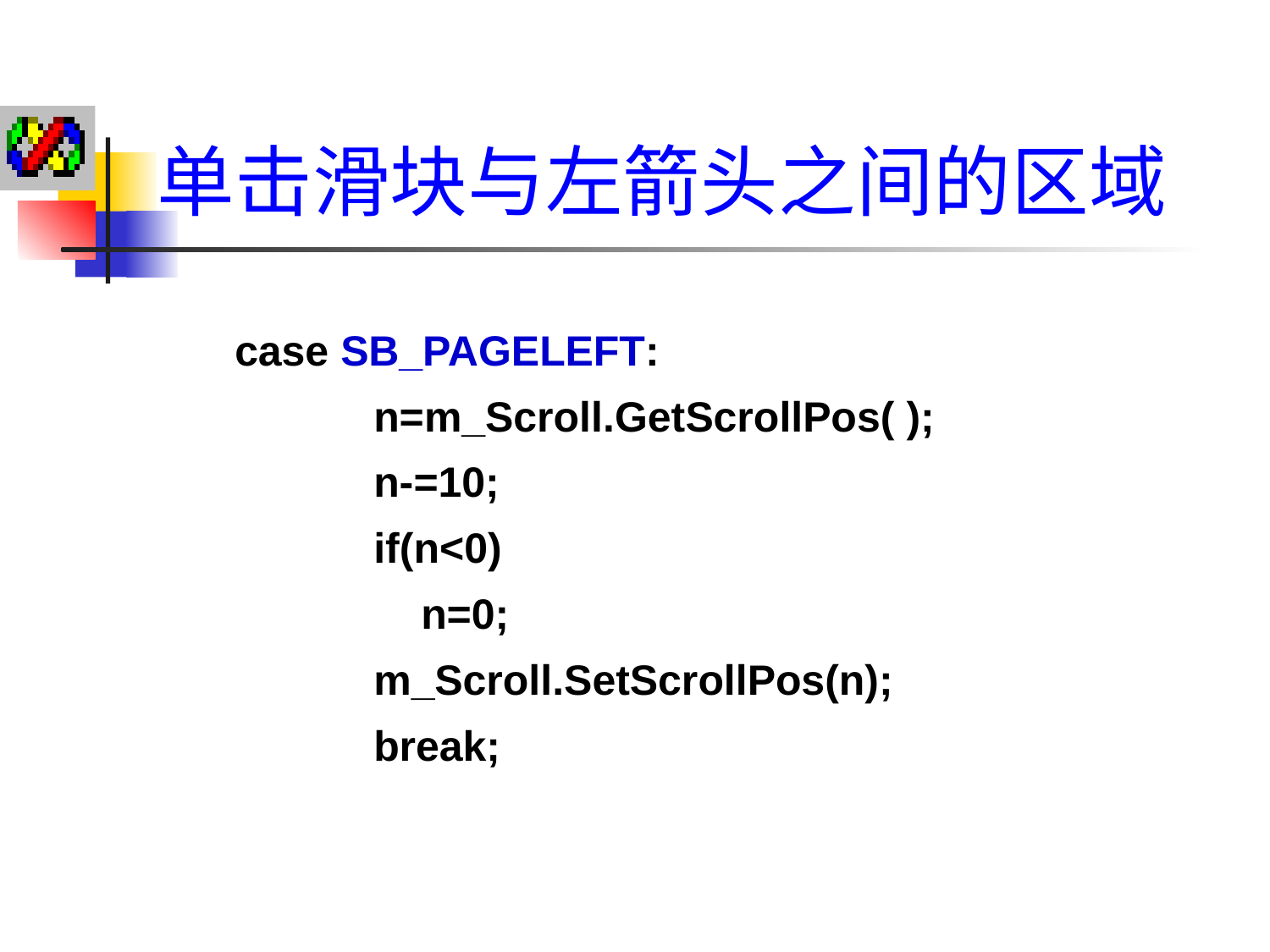

单击滑块与左箭头之间的区域
  	case SB_PAGELEFT:
		 n=m_Scroll.GetScrollPos( );
		 n-=10;
		 if(n<0)
		     n=0;
		 m_Scroll.SetScrollPos(n);
		 break;